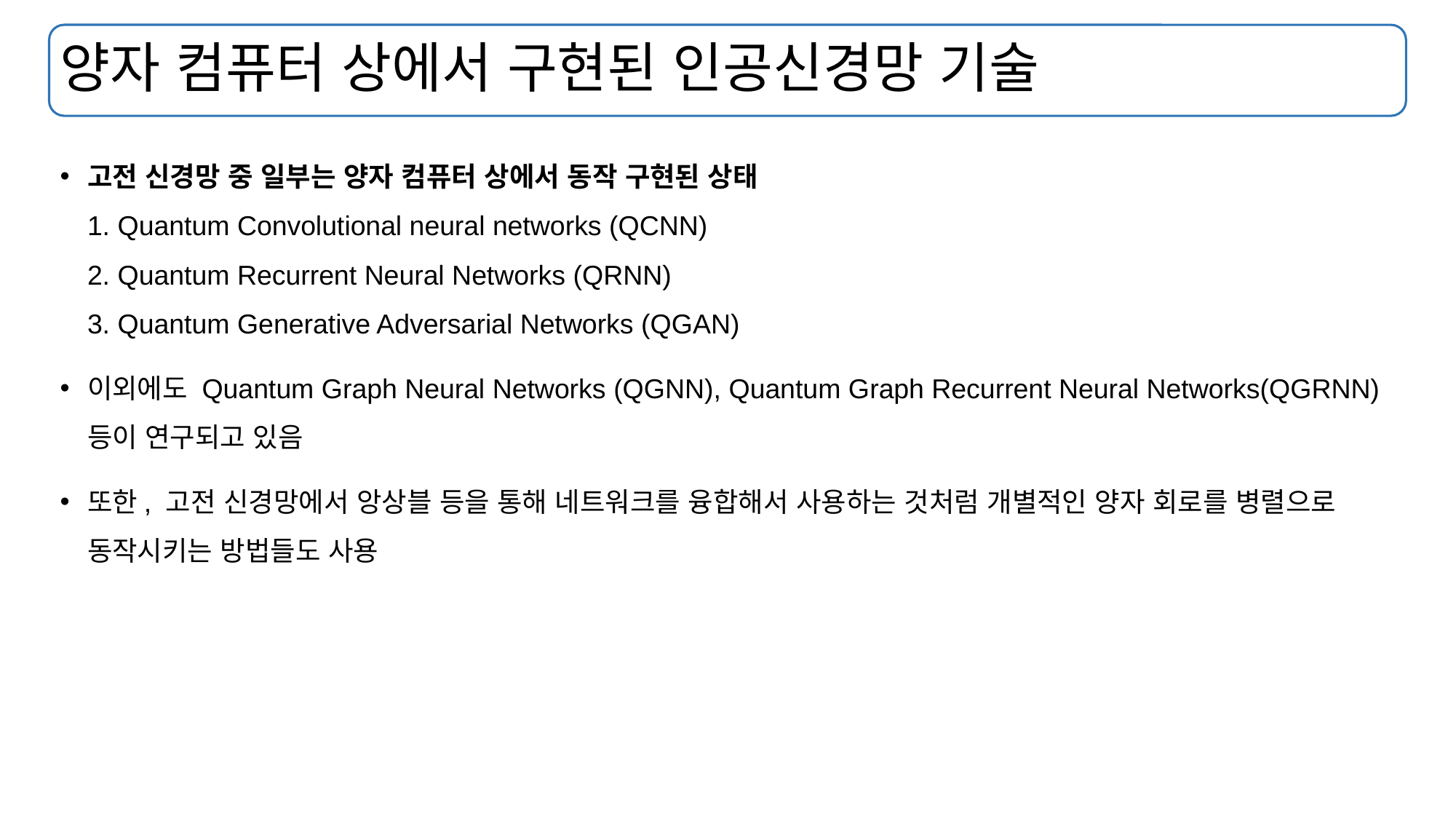

# 양자 컴퓨터 상에서 구현된 인공신경망 기술
고전 신경망 중 일부는 양자 컴퓨터 상에서 동작 구현된 상태
1. Quantum Convolutional neural networks (QCNN)
2. Quantum Recurrent Neural Networks (QRNN)
3. Quantum Generative Adversarial Networks (QGAN)
이외에도 Quantum Graph Neural Networks (QGNN), Quantum Graph Recurrent Neural Networks(QGRNN)등이 연구되고 있음
또한, 고전 신경망에서 앙상블 등을 통해 네트워크를 융합해서 사용하는 것처럼 개별적인 양자 회로를 병렬으로 동작시키는 방법들도 사용